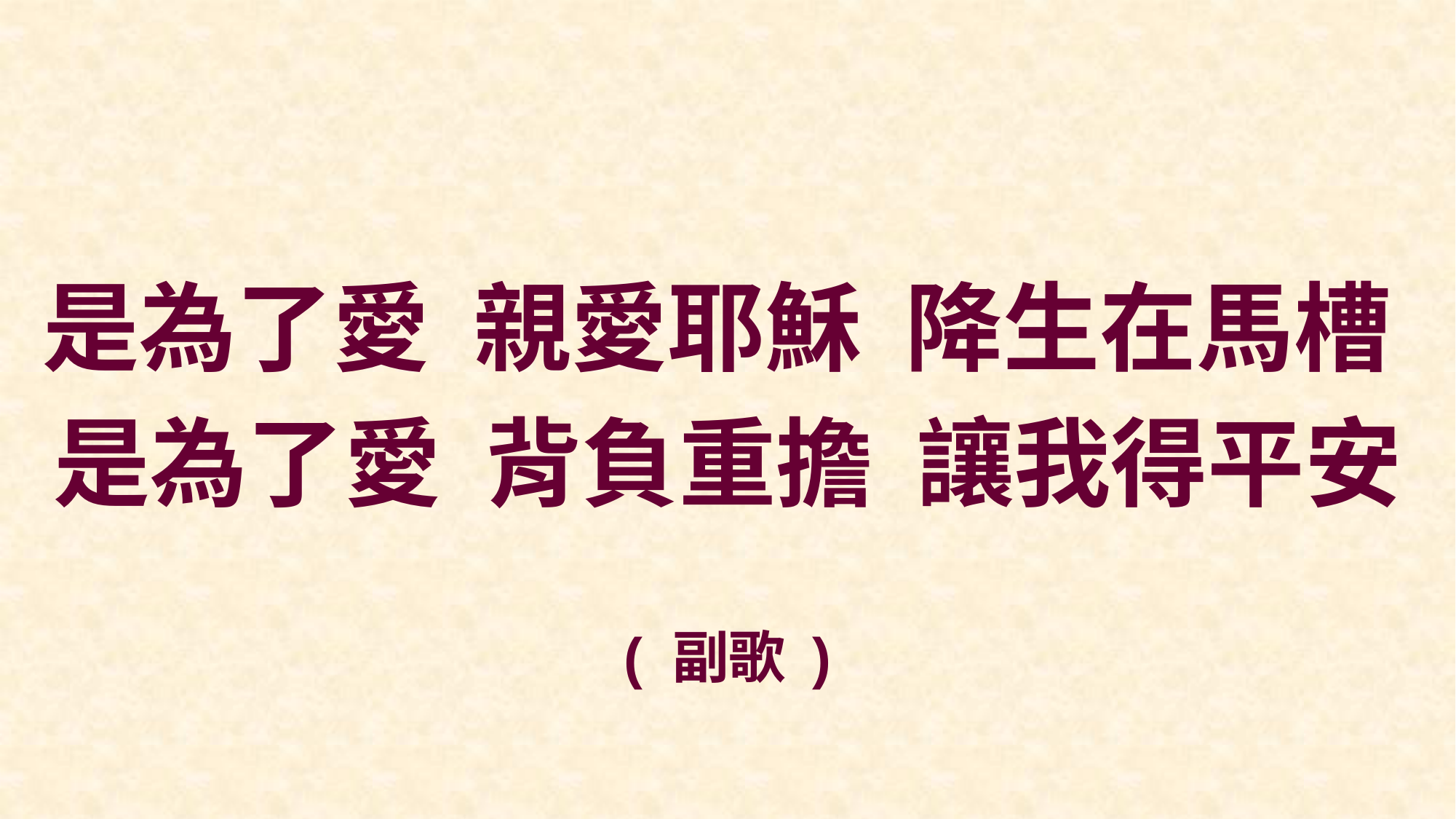

是為了愛  親愛耶穌  降生在馬槽
是為了愛  背負重擔  讓我得平安
( 副歌 )